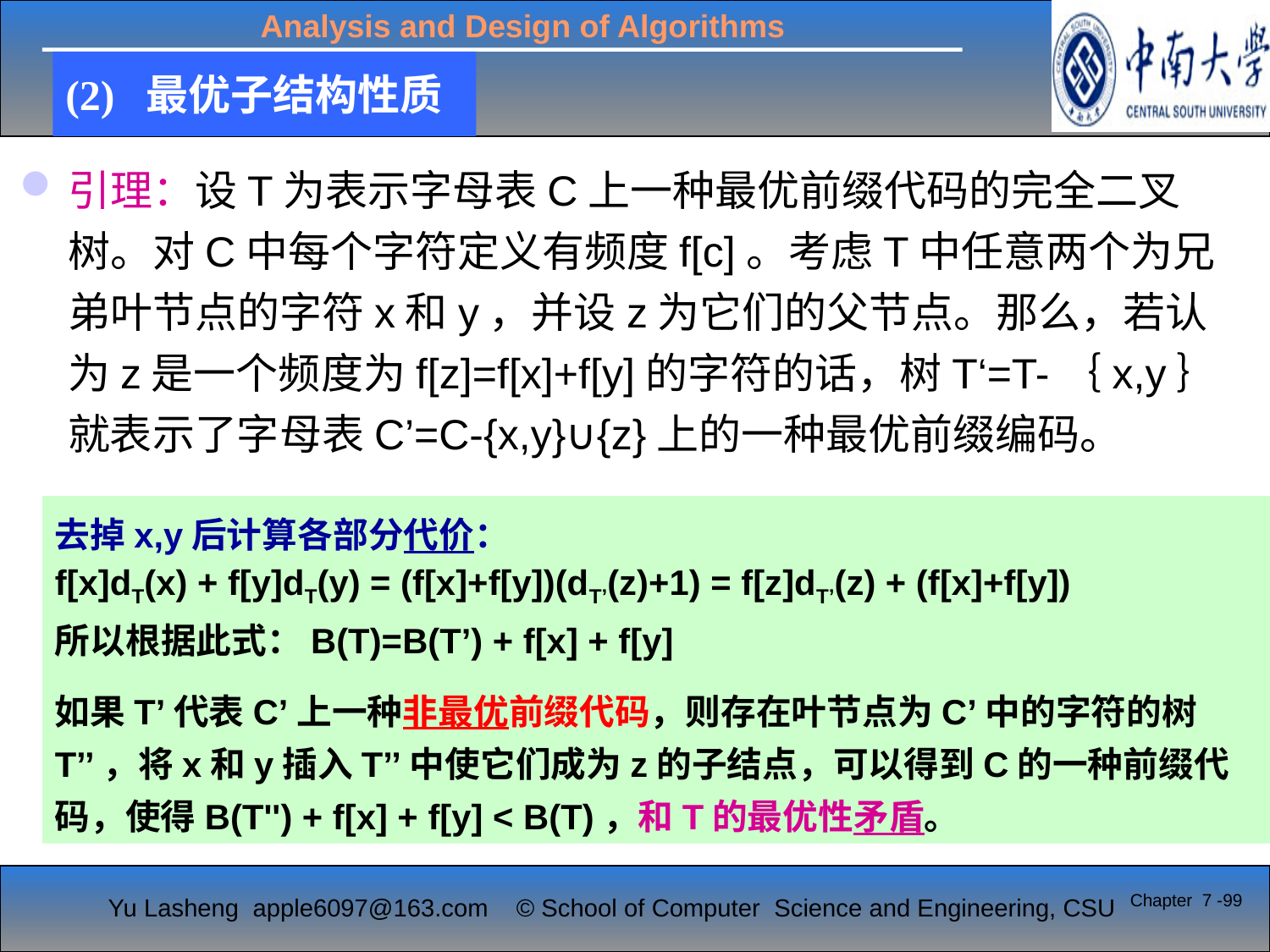

(2)  最优子结构性质
引理：设T为表示字母表C上一种最优前缀代码的完全二叉树。对C中每个字符定义有频度f[c]。考虑T中任意两个为兄弟叶节点的字符x和y，并设z为它们的父节点。那么，若认为z是一个频度为f[z]=f[x]+f[y]的字符的话，树T‘=T-｛x,y｝就表示了字母表C’=C-{x,y}∪{z}上的一种最优前缀编码。
去掉x,y后计算各部分代价：
f[x]dT(x) + f[y]dT(y) = (f[x]+f[y])(dT’(z)+1) = f[z]dT’(z) + (f[x]+f[y])
所以根据此式：B(T)=B(T’) + f[x] + f[y]
如果T’代表C’上一种非最优前缀代码，则存在叶节点为C’中的字符的树T’’，将x和y插入T’’中使它们成为z的子结点，可以得到C的一种前缀代码，使得B(T'') + f[x] + f[y] < B(T)，和T的最优性矛盾。
Chapter  7 -99